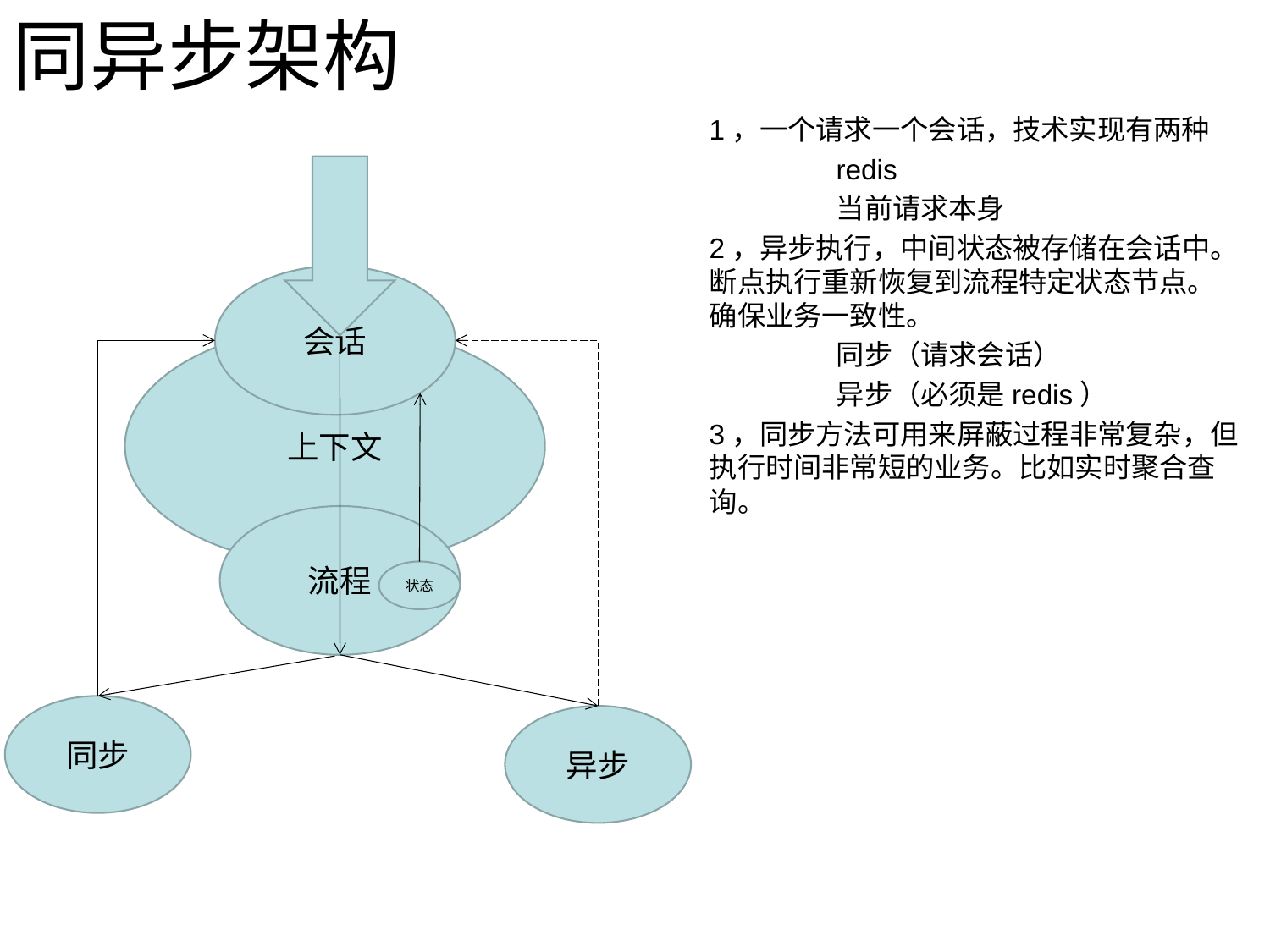

# 同异步架构
1，一个请求一个会话，技术实现有两种
	redis
	当前请求本身
2，异步执行，中间状态被存储在会话中。断点执行重新恢复到流程特定状态节点。确保业务一致性。
	同步（请求会话）
	异步（必须是redis）
3，同步方法可用来屏蔽过程非常复杂，但执行时间非常短的业务。比如实时聚合查询。

会话
上下文
流程
状态
同步
异步